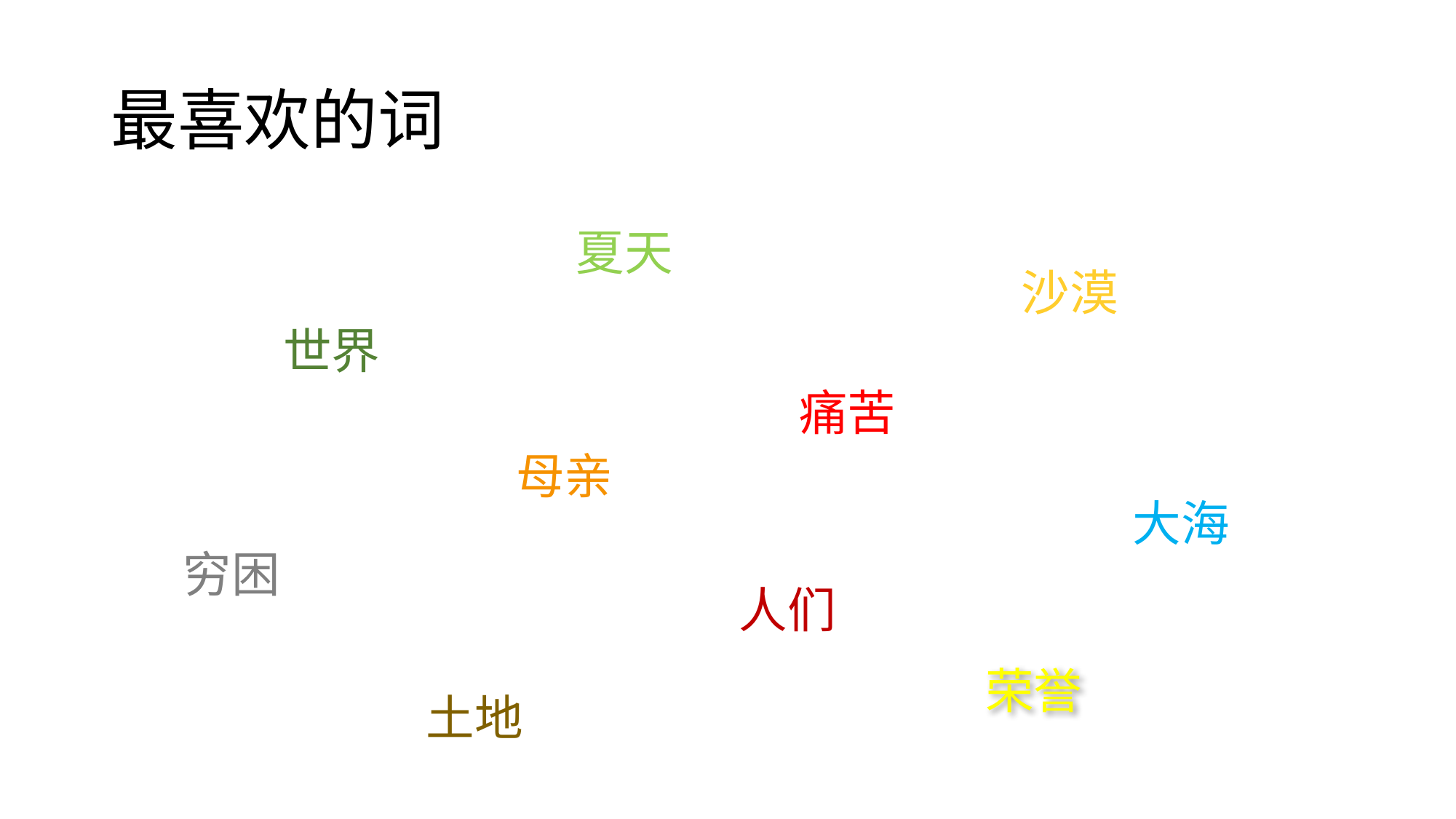

# 最喜欢的词
夏天
沙漠
世界
痛苦
母亲
大海
穷困
人们
荣誉
土地